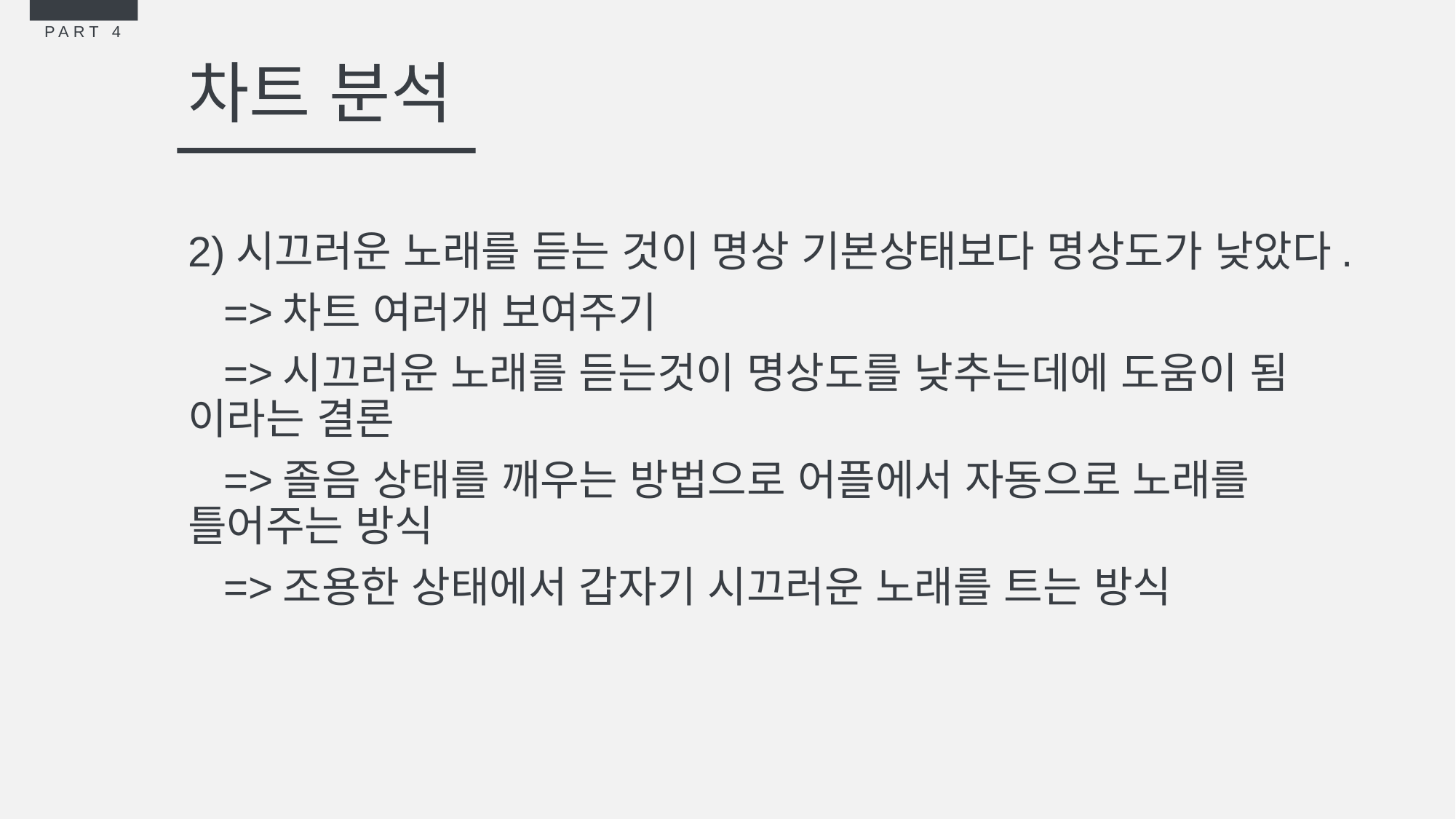

PART 4
# 차트 분석
2)시끄러운 노래를 듣는 것이 명상 기본상태보다 명상도가 낮았다.
   =>차트 여러개 보여주기
   =>시끄러운 노래를 듣는것이 명상도를 낮추는데에 도움이 됨 이라는 결론
   =>졸음 상태를 깨우는 방법으로 어플에서 자동으로 노래를 틀어주는 방식
   =>조용한 상태에서 갑자기 시끄러운 노래를 트는 방식